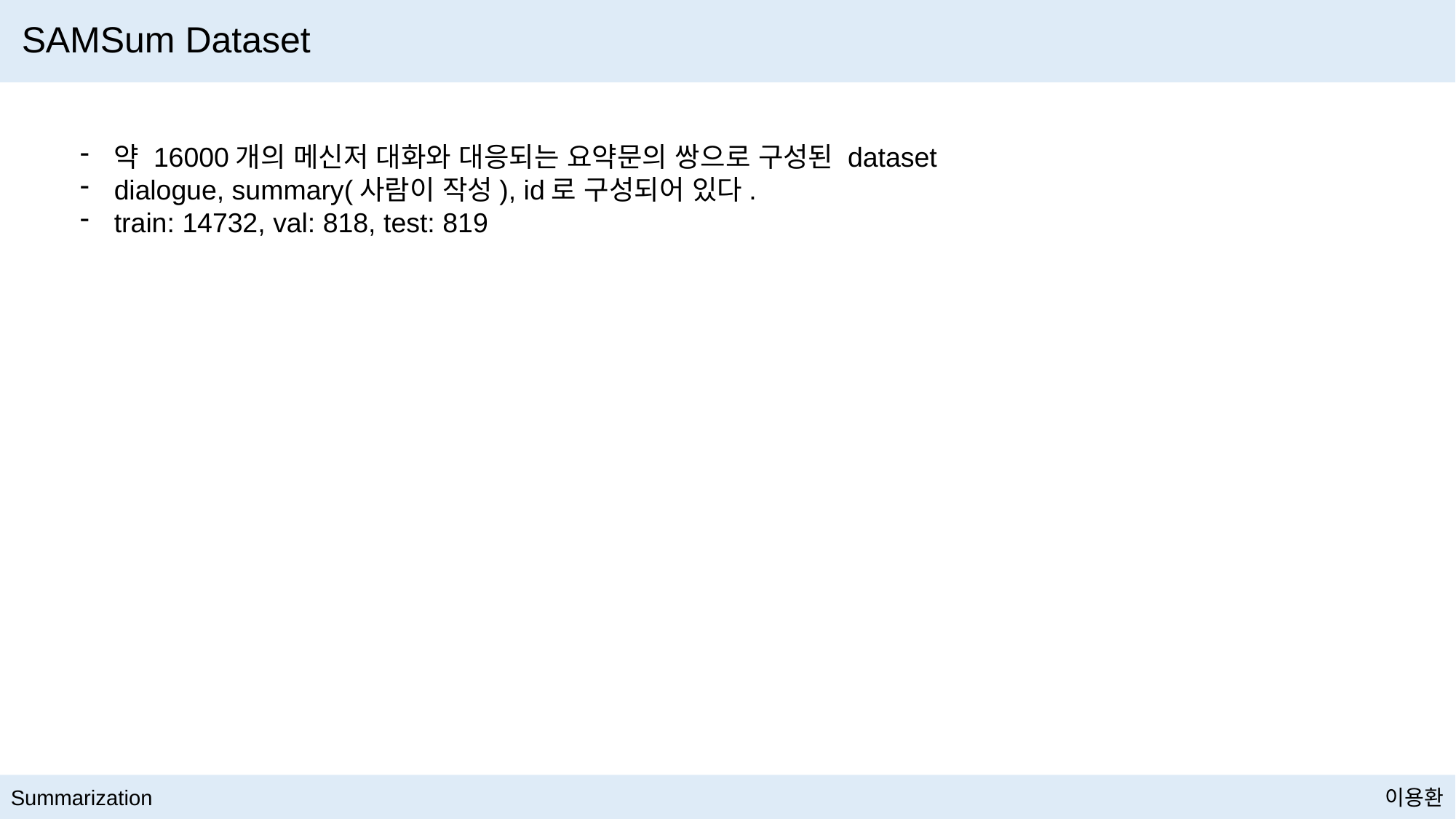

# SAMSum Dataset
약 16000개의 메신저 대화와 대응되는 요약문의 쌍으로 구성된 dataset
dialogue, summary(사람이 작성), id로 구성되어 있다.
train: 14732, val: 818, test: 819